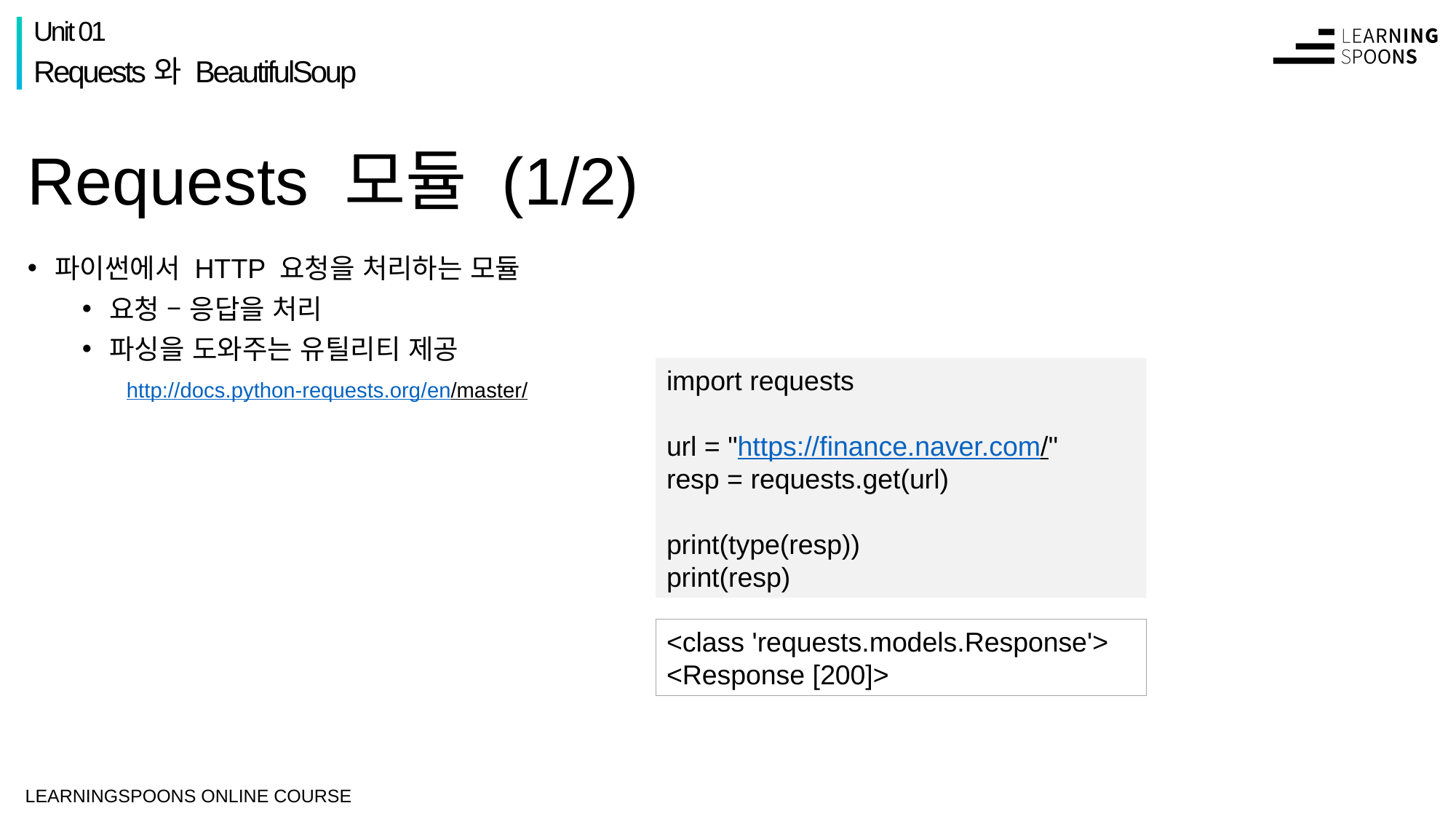

Unit 01
Requests와 BeautifulSoup
# Requests 모듈 (1/2)
파이썬에서 HTTP 요청을 처리하는 모듈
요청 – 응답을 처리
파싱을 도와주는 유틸리티 제공
import requests

url = "https://finance.naver.com/"
resp = requests.get(url)

print(type(resp))
print(resp)
http://docs.python-requests.org/en/master/
<class 'requests.models.Response'>
<Response [200]>